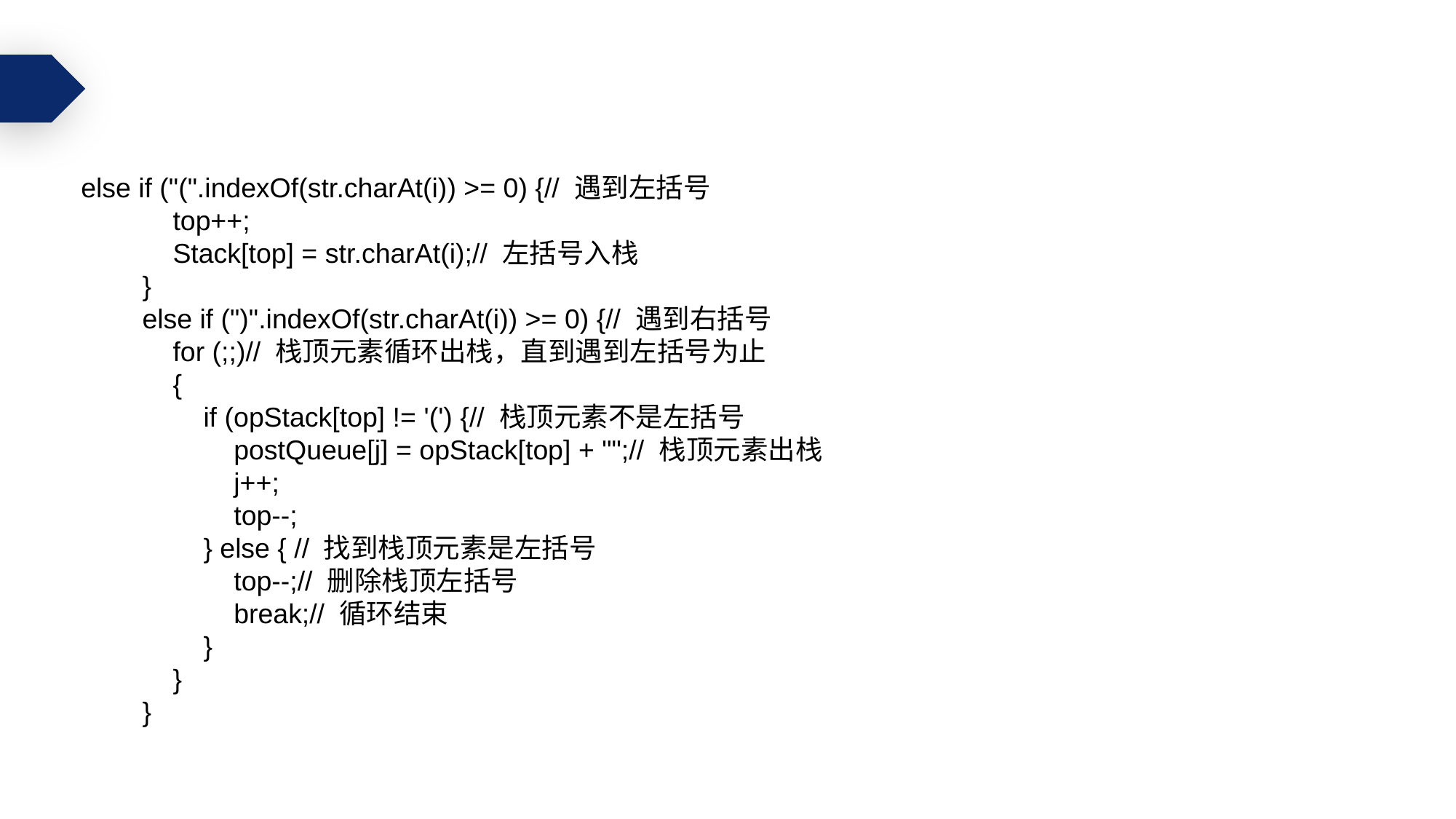

else if ("(".indexOf(str.charAt(i)) >= 0) {// 遇到左括号
            top++;
            Stack[top] = str.charAt(i);// 左括号入栈
        }
        else if (")".indexOf(str.charAt(i)) >= 0) {// 遇到右括号
            for (;;)// 栈顶元素循环出栈，直到遇到左括号为止
            {
                if (opStack[top] != '(') {// 栈顶元素不是左括号
                    postQueue[j] = opStack[top] + "";// 栈顶元素出栈
                    j++;
                    top--;
                } else { // 找到栈顶元素是左括号
                    top--;// 删除栈顶左括号
                    break;// 循环结束
                }
            }
        }